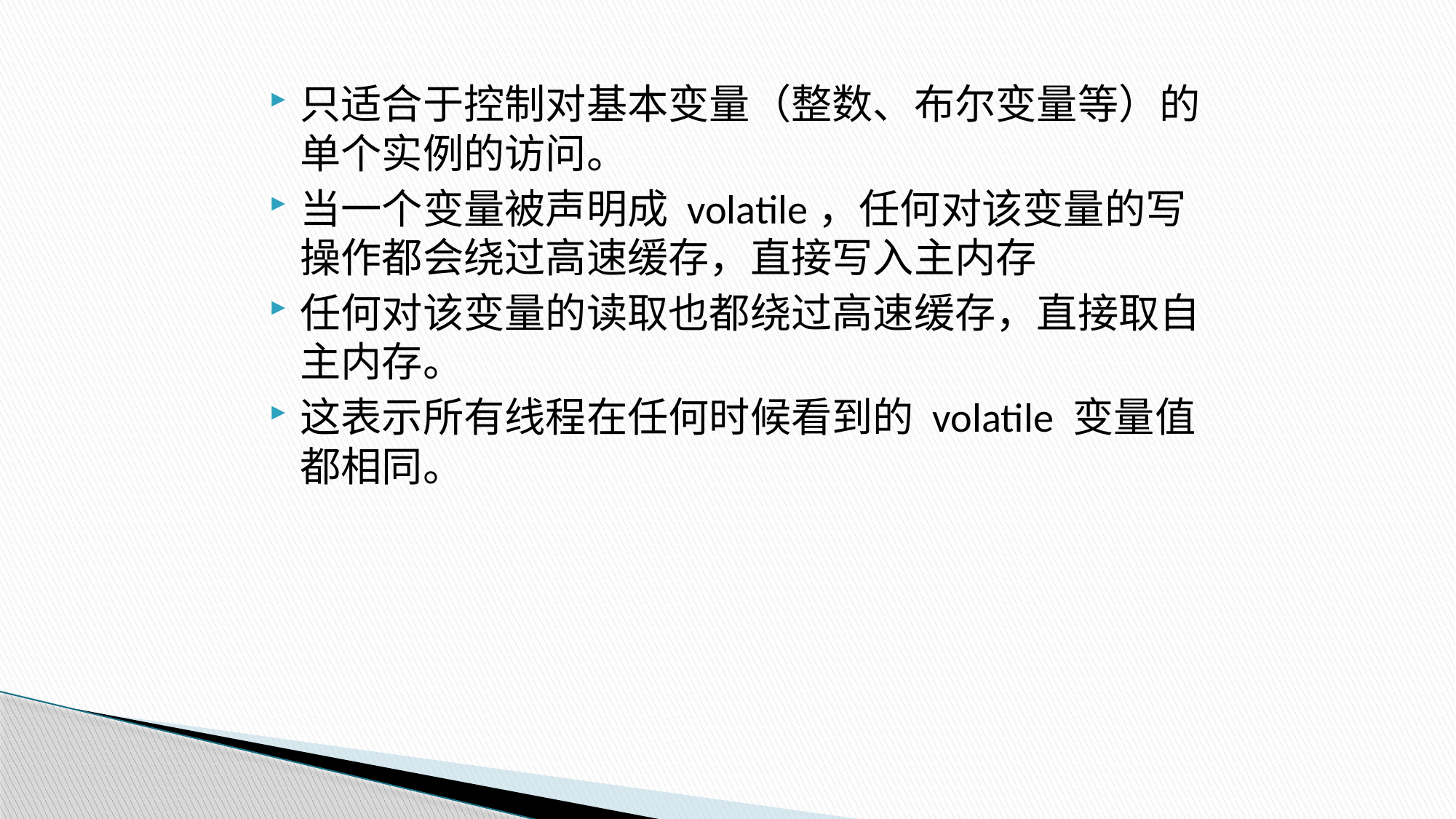

只适合于控制对基本变量（整数、布尔变量等）的单个实例的访问。
当一个变量被声明成 volatile，任何对该变量的写操作都会绕过高速缓存，直接写入主内存
任何对该变量的读取也都绕过高速缓存，直接取自主内存。
这表示所有线程在任何时候看到的 volatile 变量值都相同。